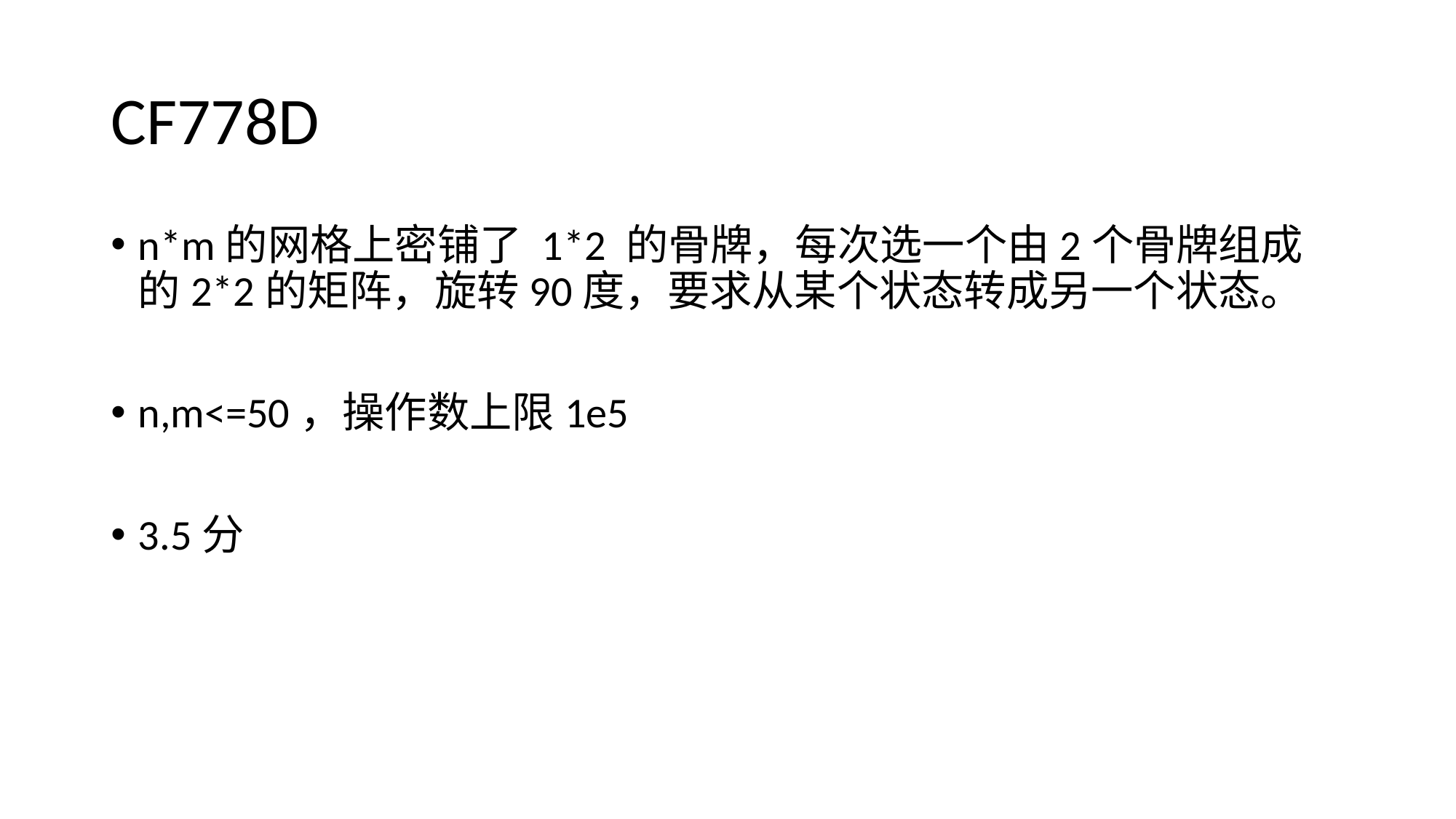

# CF778D
n*m的网格上密铺了 1*2 的骨牌，每次选一个由2个骨牌组成的2*2的矩阵，旋转90度，要求从某个状态转成另一个状态。

n,m<=50，操作数上限1e5

3.5分